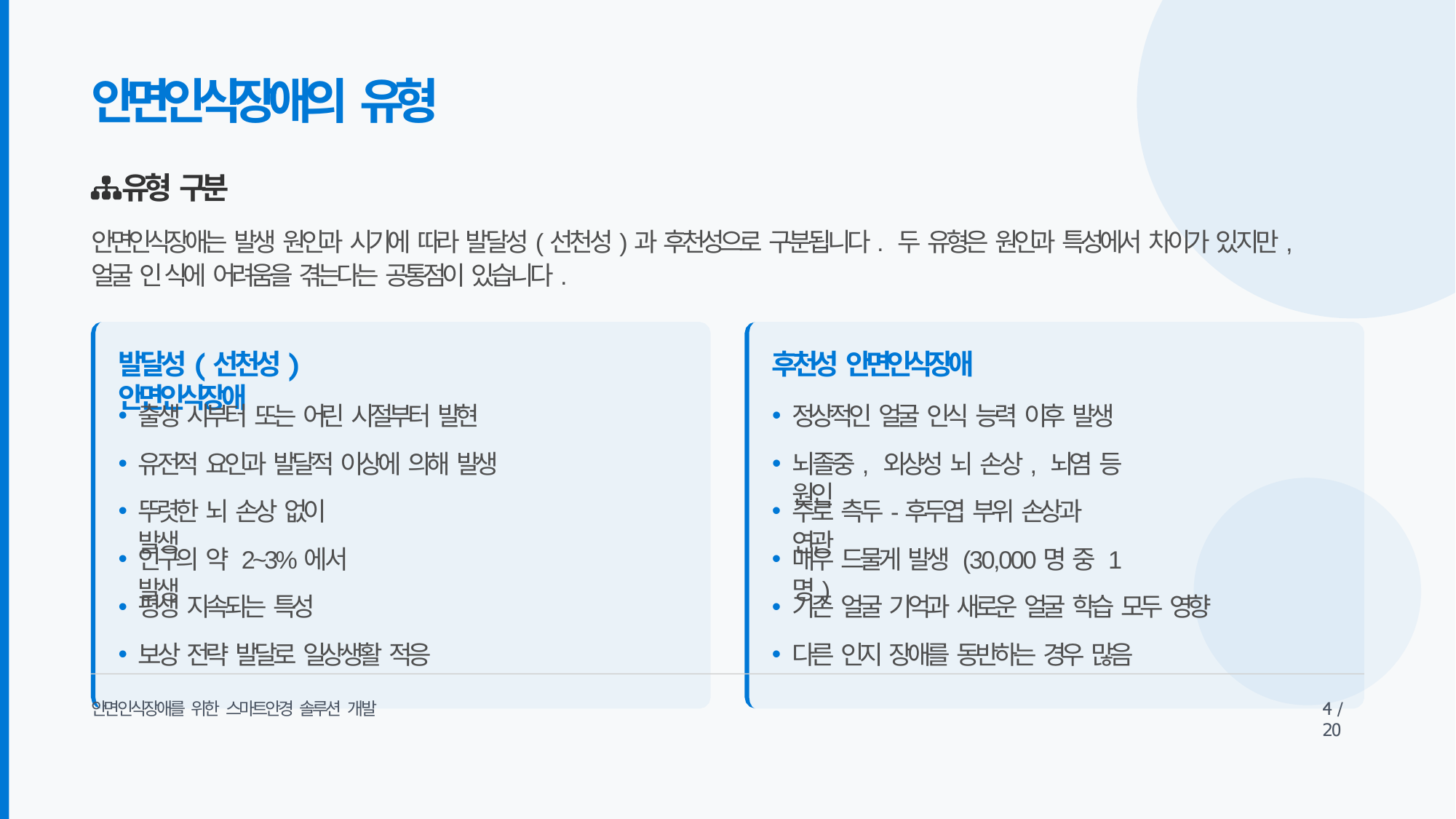

# 안면인식장애의 유형
유형 구분
안면인식장애는 발생 원인과 시기에 따라 발달성(선천성)과 후천성으로 구분됩니다. 두 유형은 원인과 특성에서 차이가 있지만, 얼굴 인 식에 어려움을 겪는다는 공통점이 있습니다.

발달성(선천성) 안면인식장애
후천성 안면인식장애
출생 시부터 또는 어린 시절부터 발현
정상적인 얼굴 인식 능력 이후 발생
유전적 요인과 발달적 이상에 의해 발생
뇌졸중, 외상성 뇌 손상, 뇌염 등 원인
뚜렷한 뇌 손상 없이 발생
주로 측두-후두엽 부위 손상과 연관
인구의 약 2~3%에서 발생
매우 드물게 발생 (30,000명 중 1명)
평생 지속되는 특성
기존 얼굴 기억과 새로운 얼굴 학습 모두 영향
보상 전략 발달로 일상생활 적응
다른 인지 장애를 동반하는 경우 많음

안면인식장애를 위한 스마트안경 솔루션 개발
4 / 20